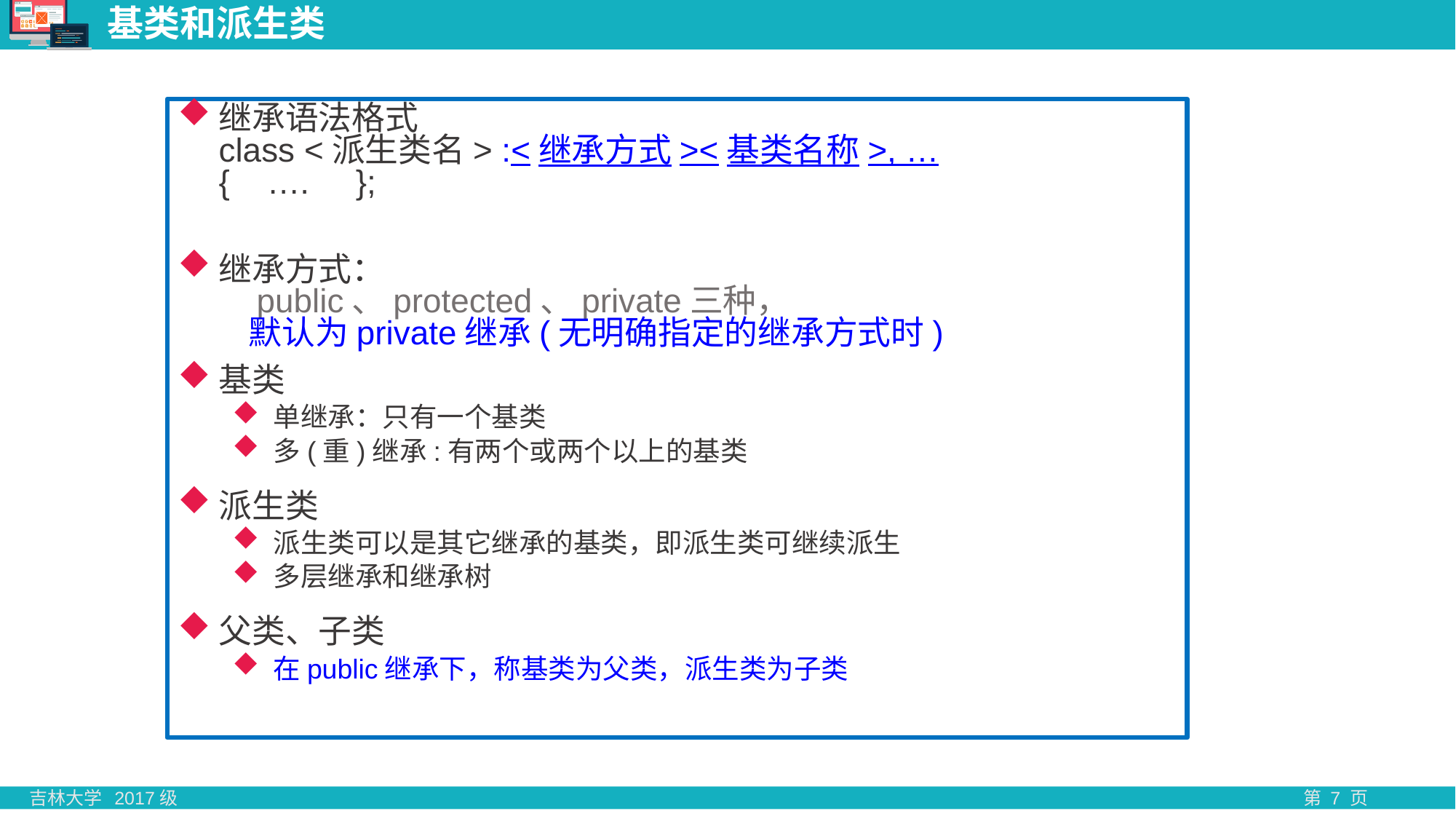

# 基类和派生类
继承语法格式
class <派生类名> :<继承方式><基类名称>, …
{    ….     };
继承方式：
    public、protected、private三种，
    默认为private继承(无明确指定的继承方式时)
基类
单继承：只有一个基类
多(重)继承:有两个或两个以上的基类
派生类
派生类可以是其它继承的基类，即派生类可继续派生
多层继承和继承树
父类、子类
在public继承下，称基类为父类，派生类为子类